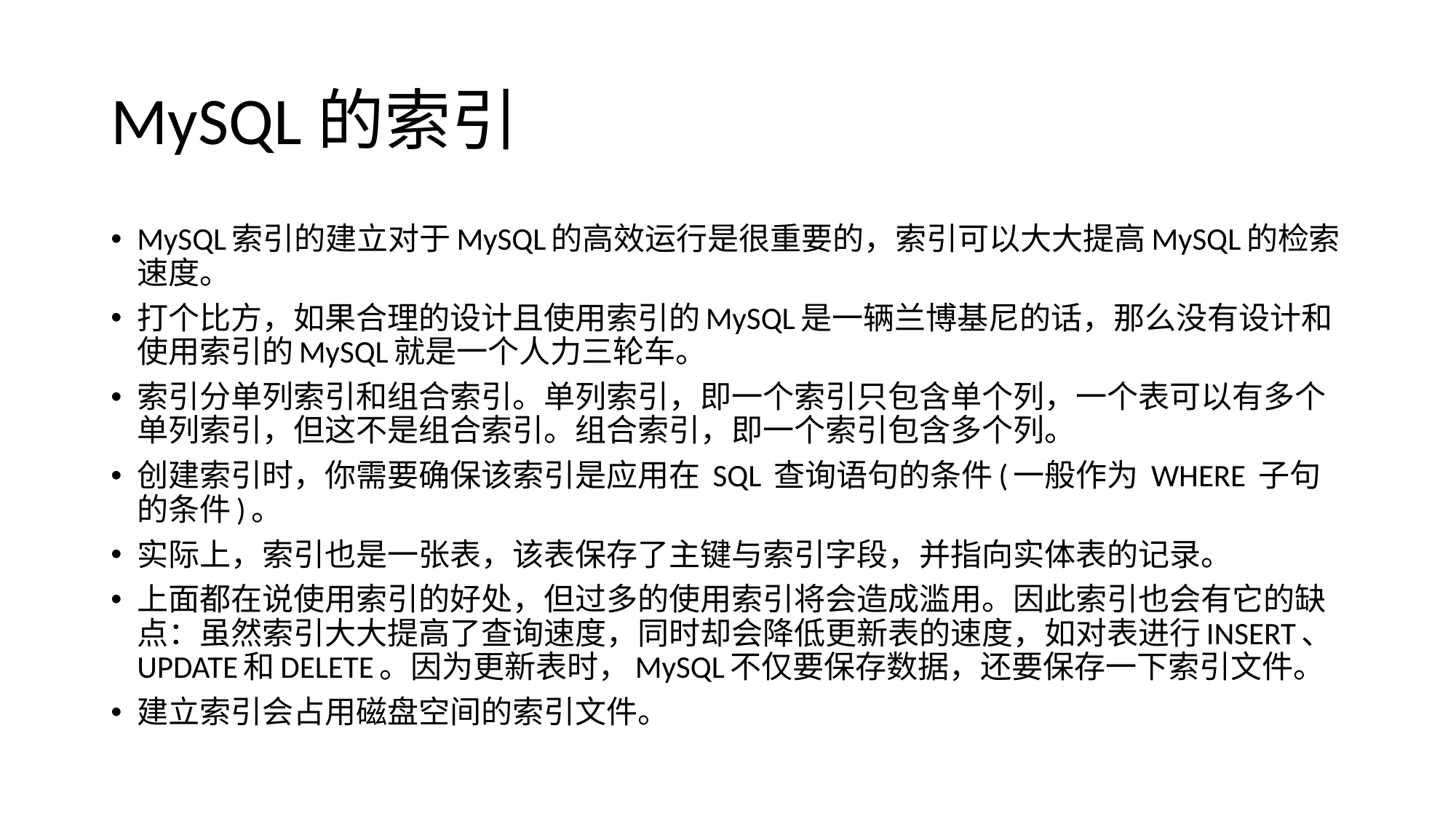

# MySQL的索引
MySQL索引的建立对于MySQL的高效运行是很重要的，索引可以大大提高MySQL的检索速度。
打个比方，如果合理的设计且使用索引的MySQL是一辆兰博基尼的话，那么没有设计和使用索引的MySQL就是一个人力三轮车。
索引分单列索引和组合索引。单列索引，即一个索引只包含单个列，一个表可以有多个单列索引，但这不是组合索引。组合索引，即一个索引包含多个列。
创建索引时，你需要确保该索引是应用在 SQL 查询语句的条件(一般作为 WHERE 子句的条件)。
实际上，索引也是一张表，该表保存了主键与索引字段，并指向实体表的记录。
上面都在说使用索引的好处，但过多的使用索引将会造成滥用。因此索引也会有它的缺点：虽然索引大大提高了查询速度，同时却会降低更新表的速度，如对表进行INSERT、UPDATE和DELETE。因为更新表时，MySQL不仅要保存数据，还要保存一下索引文件。
建立索引会占用磁盘空间的索引文件。